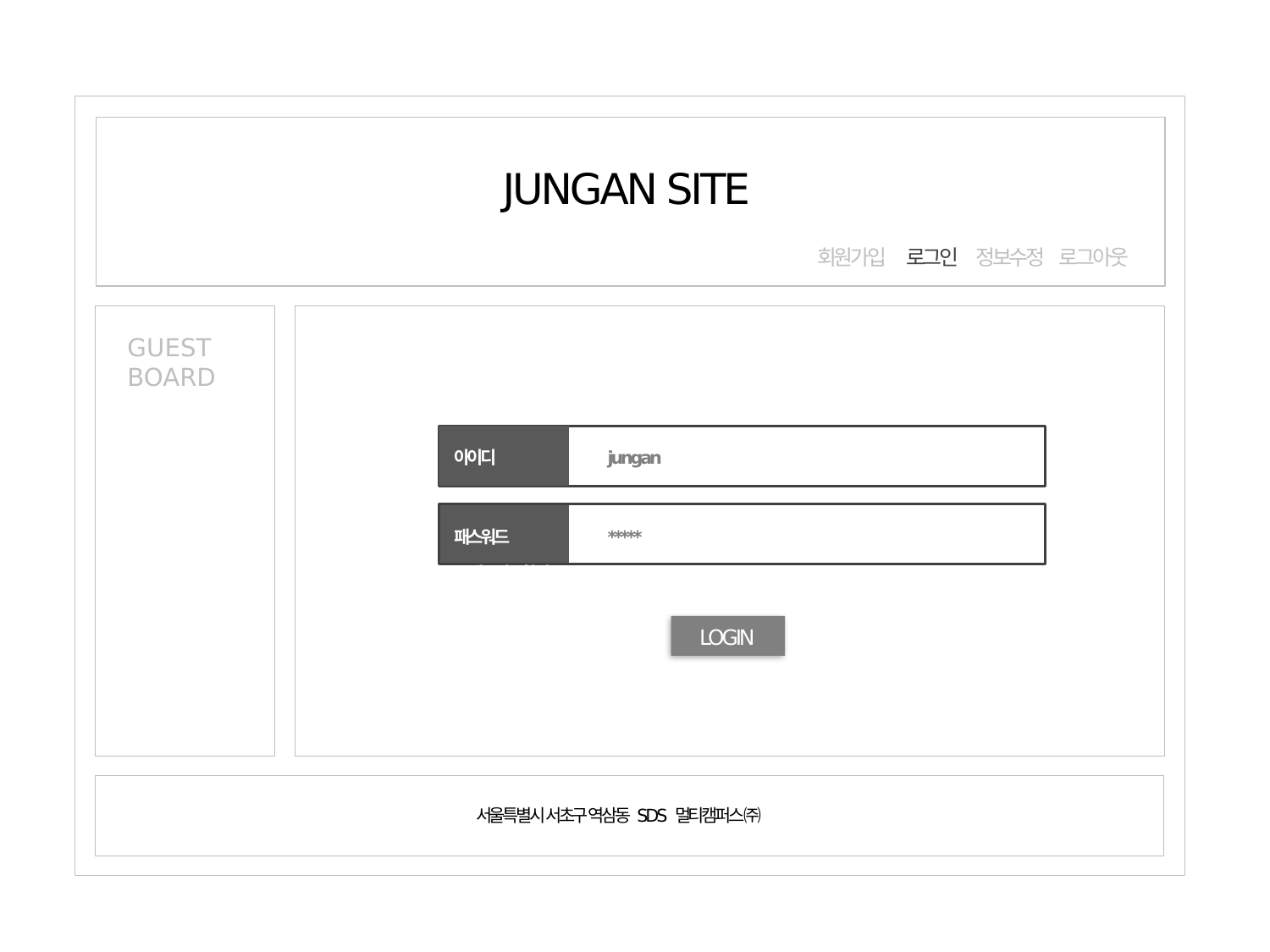

JUNGAN SITE
회원가입     로그인     정보수정     로그아웃

GUEST
BOARD

아이디
jungan

패스워드
*****
패스워드확인*

LOGIN

서울특별시 서초구 역삼동 SDS 멀티캠퍼스 ㈜